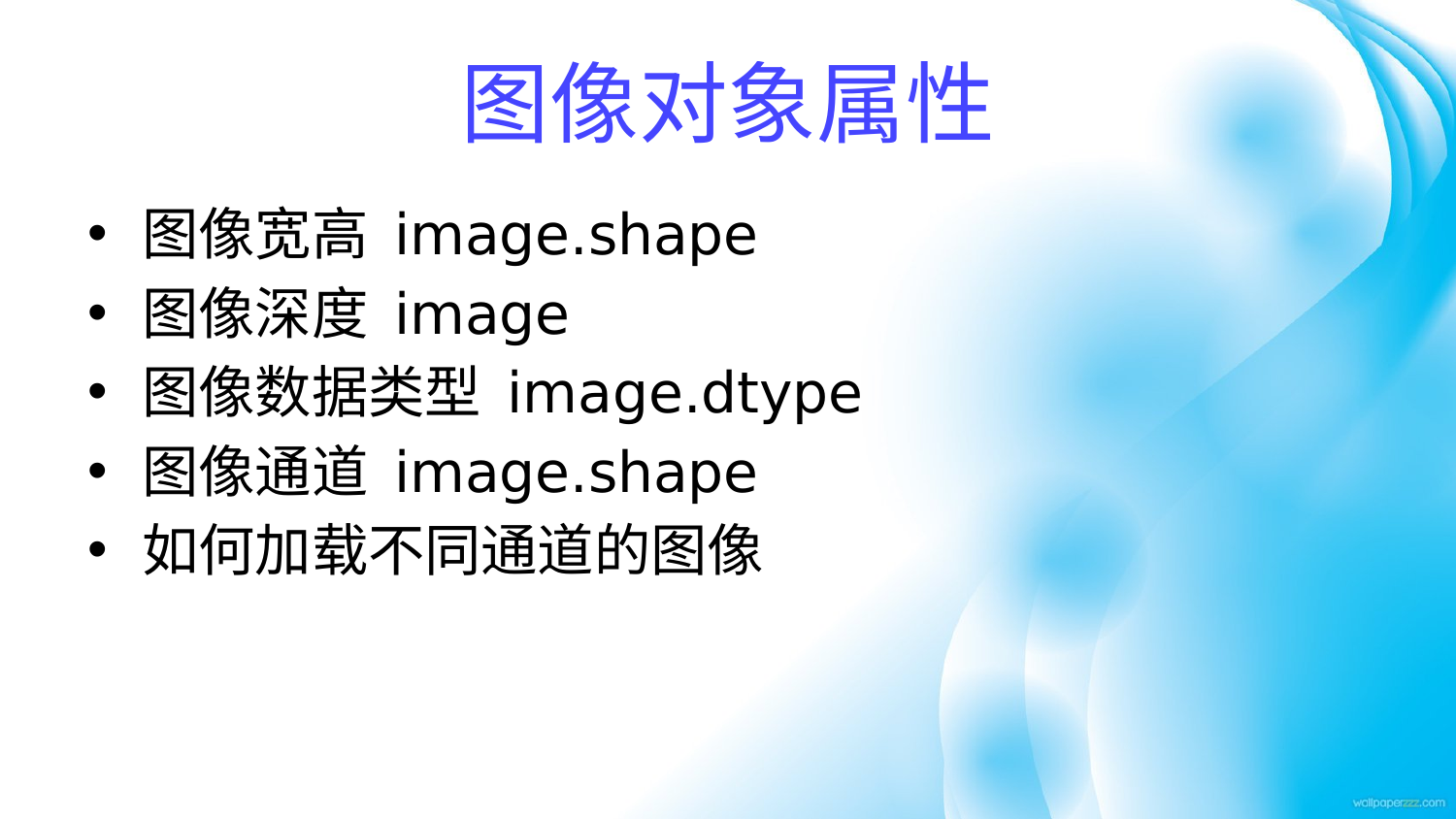

# 图像对象属性
图像宽高 image.shape
图像深度 image
图像数据类型 image.dtype
图像通道 image.shape
如何加载不同通道的图像